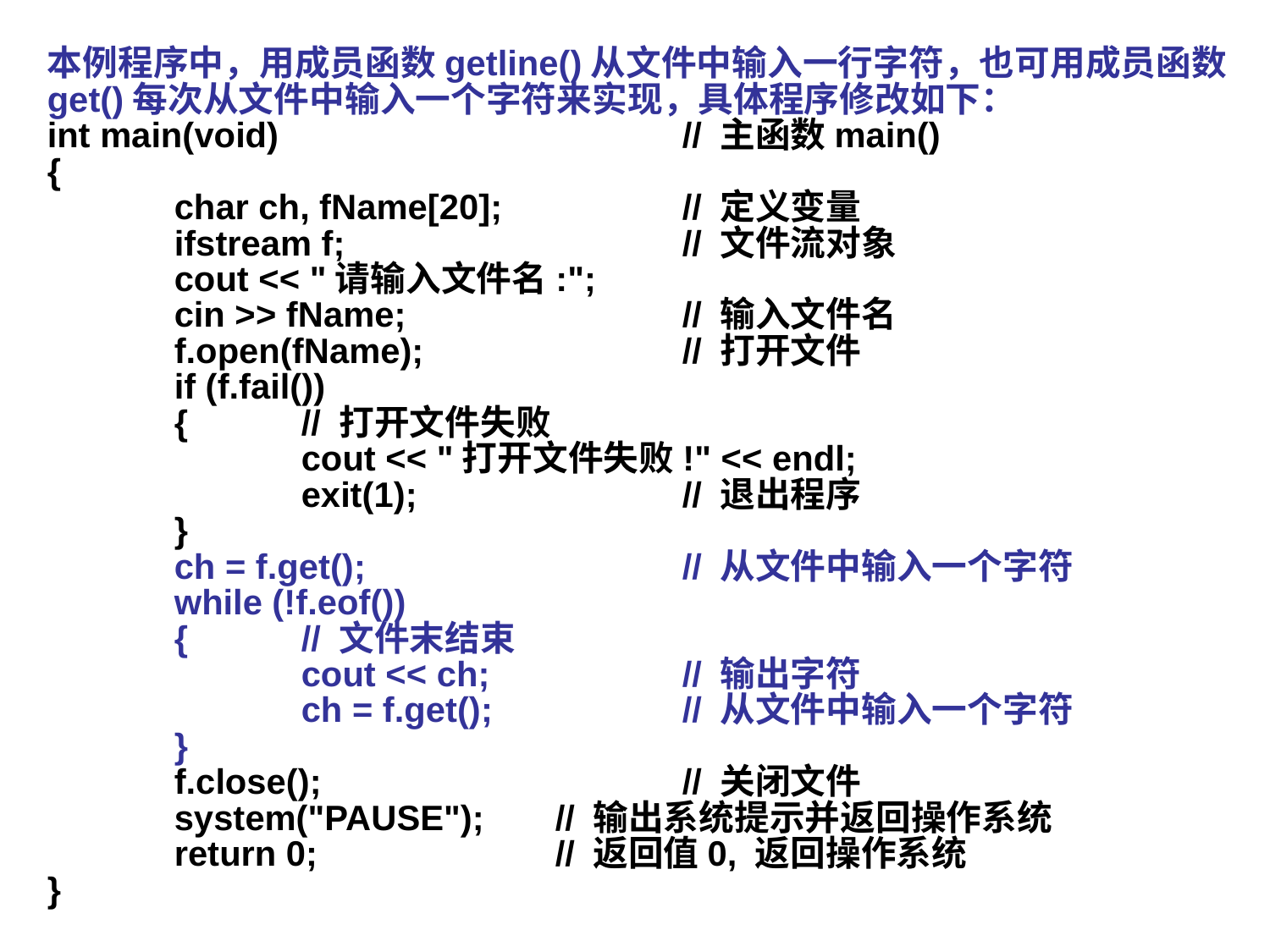

本例程序中，用成员函数getline()从文件中输入一行字符，也可用成员函数get()每次从文件中输入一个字符来实现，具体程序修改如下：
int main(void)				// 主函数main()
{
	char ch, fName[20];		// 定义变量
	ifstream f;			// 文件流对象
	cout << "请输入文件名:";
	cin >> fName;			// 输入文件名
	f.open(fName);			// 打开文件
	if (f.fail())
	{	// 打开文件失败
		cout << "打开文件失败!" << endl;
		exit(1);			// 退出程序
	}
	ch = f.get();			// 从文件中输入一个字符
	while (!f.eof())
	{	// 文件末结束
		cout << ch;		// 输出字符
		ch = f.get();		// 从文件中输入一个字符
	}
	f.close();			// 关闭文件
	system("PAUSE"); 	// 输出系统提示并返回操作系统
	return 0;                    	// 返回值0, 返回操作系统
}